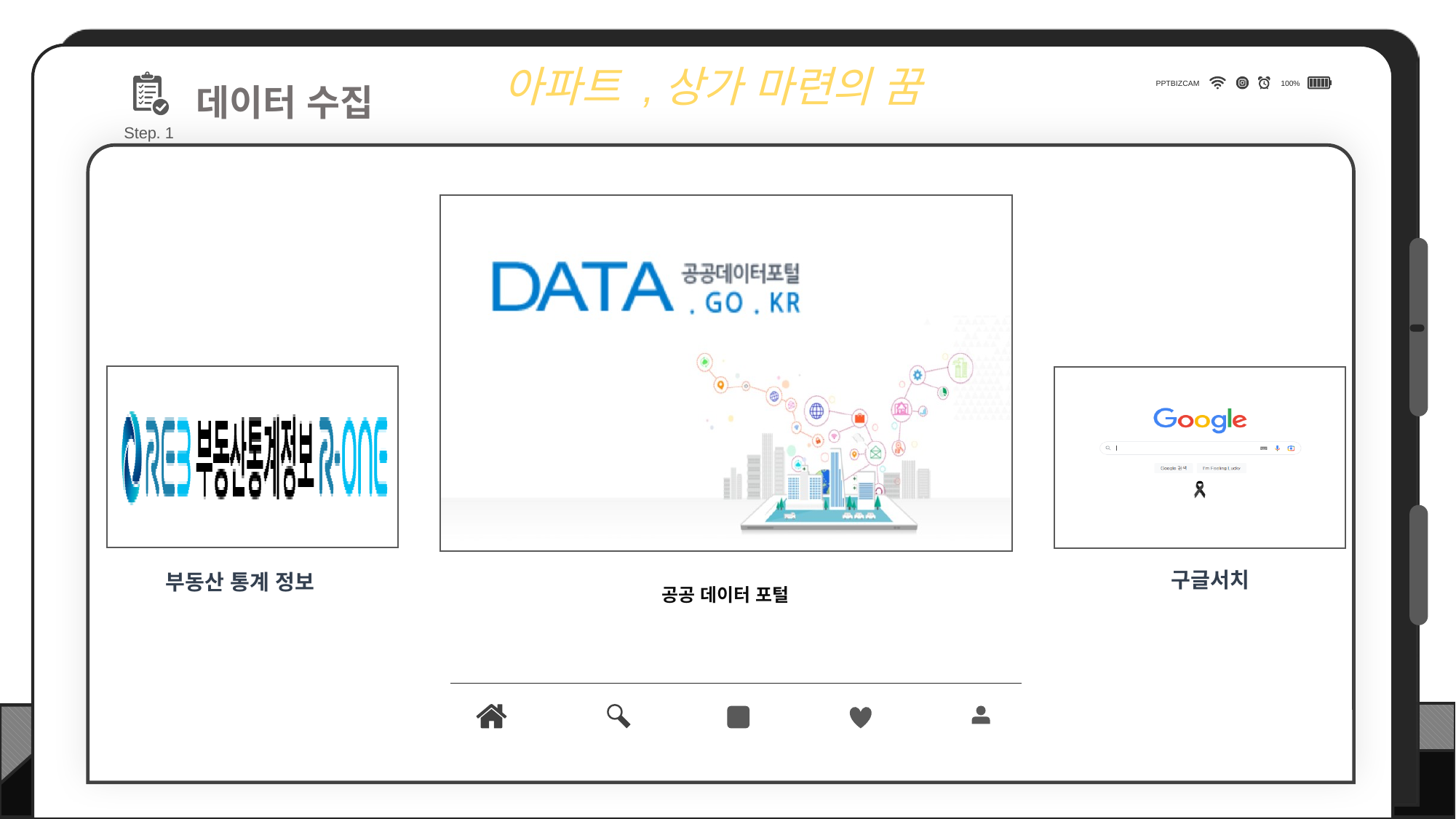

아파트 ,상가 마련의 꿈

PPTBIZCAM
100%

Step. 1
데이터 수집

공공 데이터 포털
구글서치
부동산 통계 정보
DON